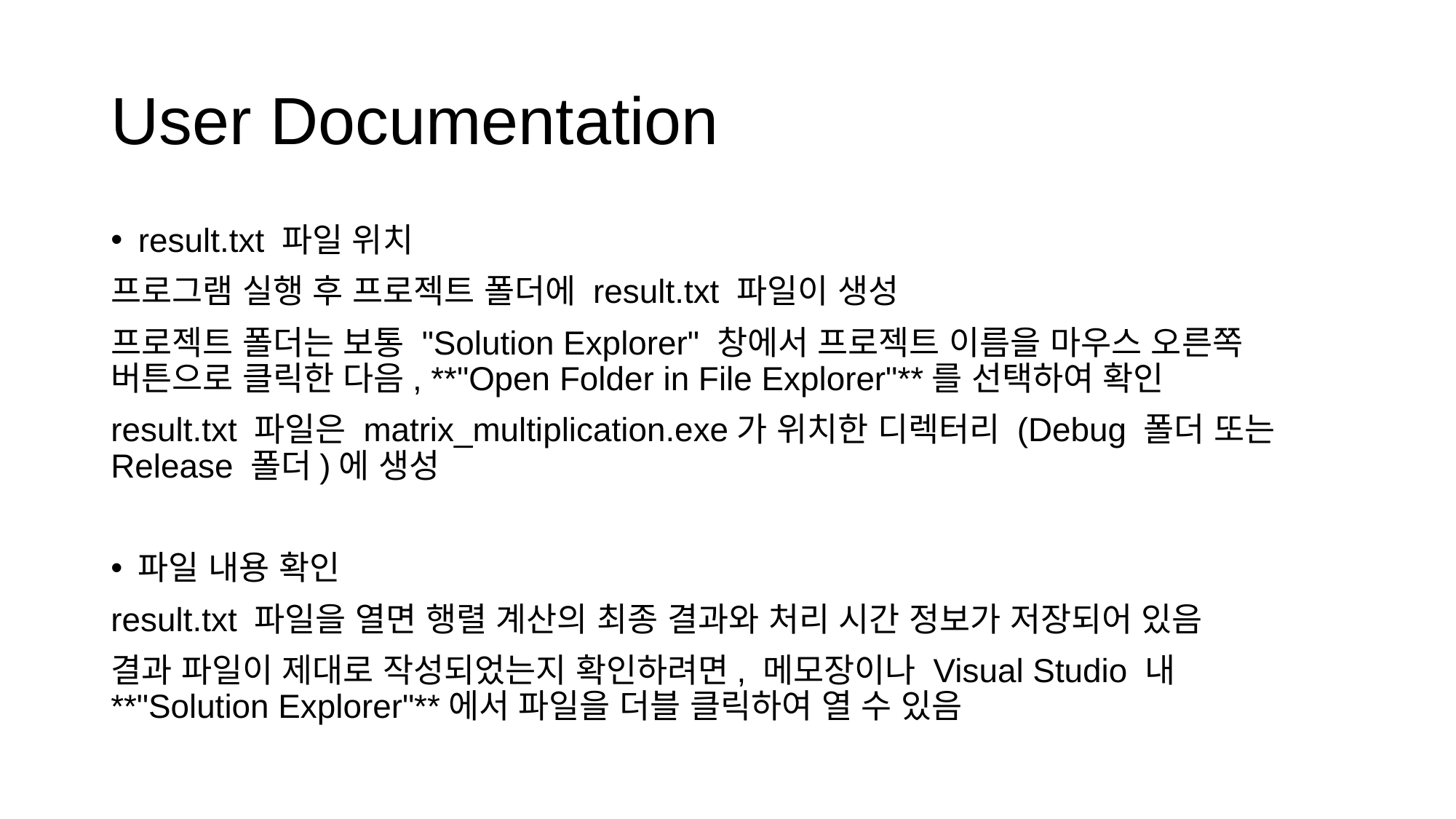

# User Documentation
result.txt 파일 위치
프로그램 실행 후 프로젝트 폴더에 result.txt 파일이 생성
프로젝트 폴더는 보통 "Solution Explorer" 창에서 프로젝트 이름을 마우스 오른쪽 버튼으로 클릭한 다음, **"Open Folder in File Explorer"**를 선택하여 확인
result.txt 파일은 matrix_multiplication.exe가 위치한 디렉터리 (Debug 폴더 또는 Release 폴더)에 생성

파일 내용 확인
result.txt 파일을 열면 행렬 계산의 최종 결과와 처리 시간 정보가 저장되어 있음
결과 파일이 제대로 작성되었는지 확인하려면, 메모장이나 Visual Studio 내 **"Solution Explorer"**에서 파일을 더블 클릭하여 열 수 있음